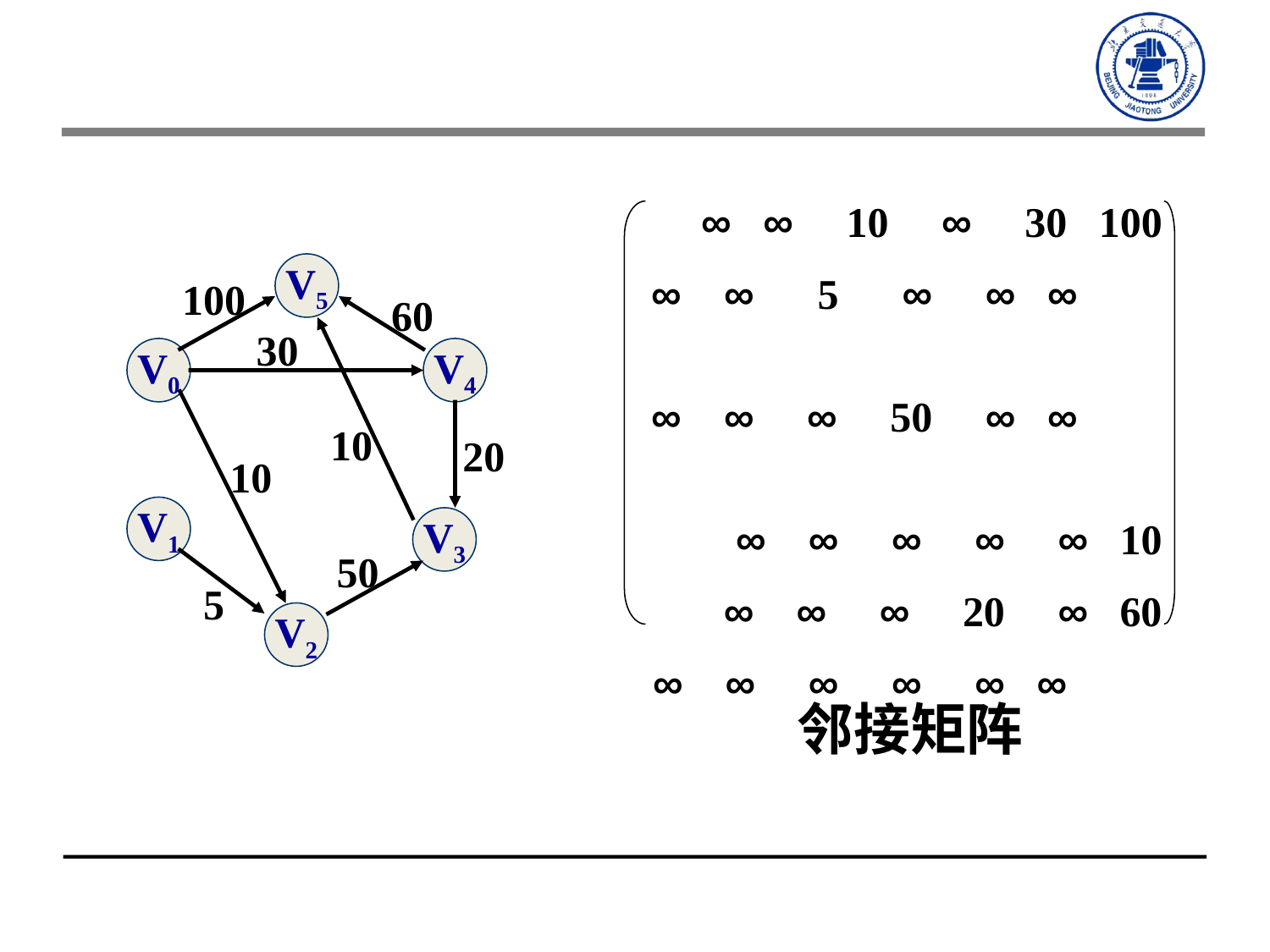

∞   ∞     10     ∞     30   100
∞    ∞      5      ∞     ∞   ∞
∞    ∞     ∞     50     ∞   ∞
∞    ∞     ∞     ∞     ∞   10
∞    ∞     ∞     20     ∞   60
∞    ∞     ∞     ∞     ∞   ∞

V5
100
60

30

V0
V4

10
20
10
V1
V3
50

5
V2
    邻接矩阵